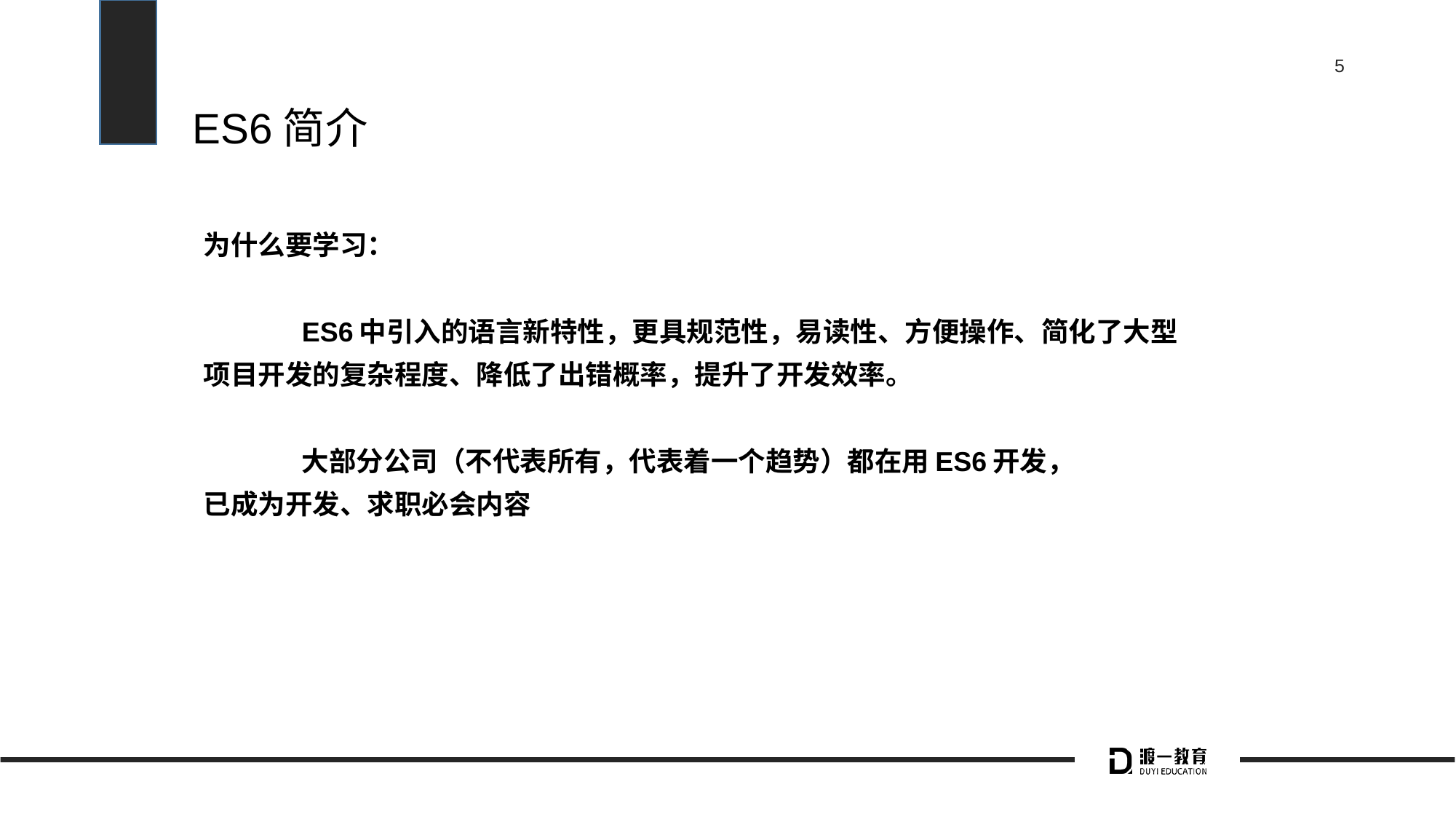

# ES6简介
为什么要学习：

	ES6中引入的语言新特性，更具规范性，易读性、方便操作、简化了大型
项目开发的复杂程度、降低了出错概率，提升了开发效率。

	大部分公司（不代表所有，代表着一个趋势）都在用ES6开发，
已成为开发、求职必会内容